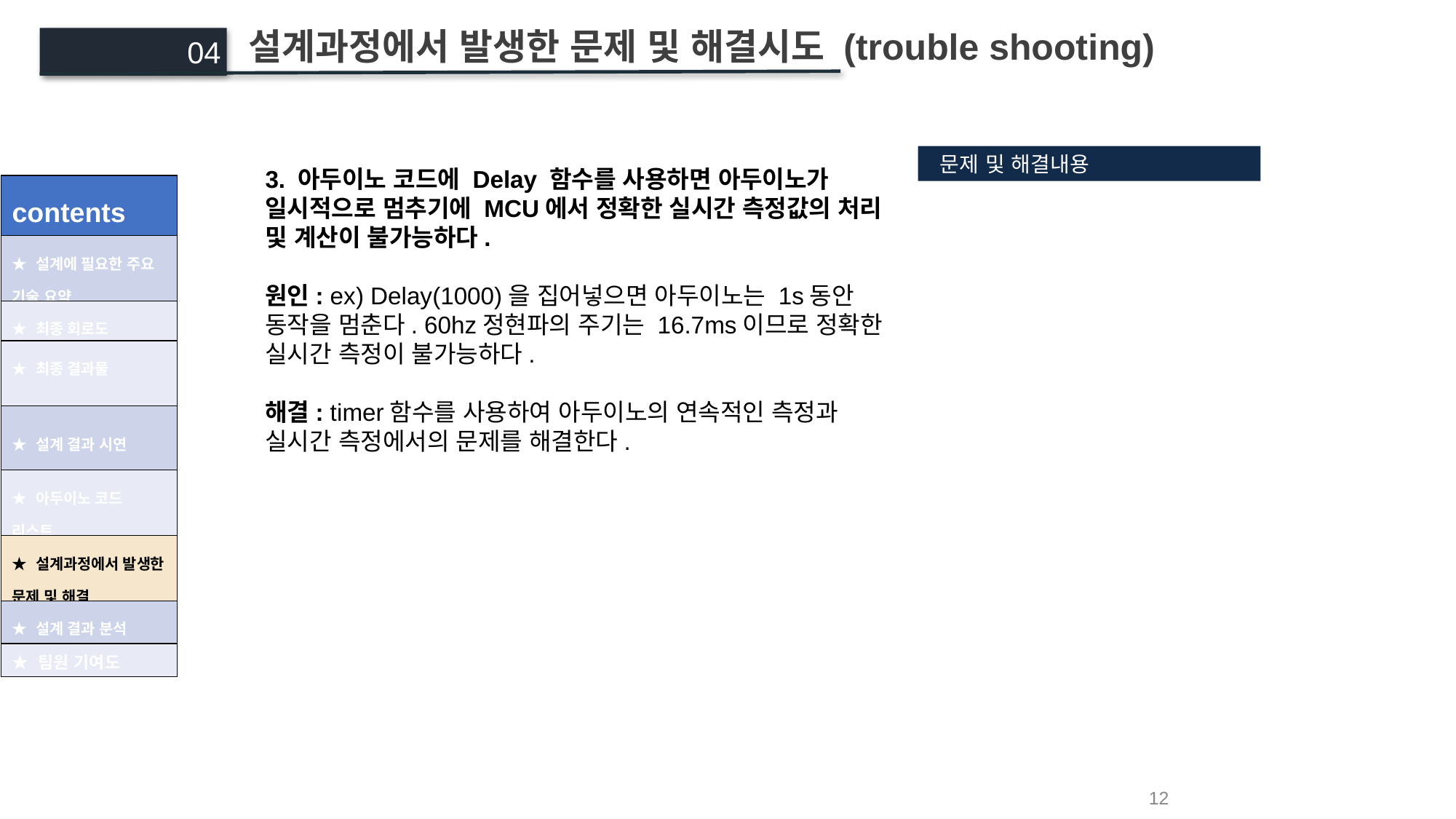

설계과정에서 발생한 문제 및 해결시도 (trouble shooting)

04

 문제 및 해결내용
3. 아두이노 코드에 Delay 함수를 사용하면 아두이노가 일시적으로 멈추기에 MCU에서 정확한 실시간 측정값의 처리 및 계산이 불가능하다.

원인: ex) Delay(1000)을 집어넣으면 아두이노는 1s동안
동작을 멈춘다. 60hz정현파의 주기는 16.7ms이므로 정확한 실시간 측정이 불가능하다.

해결: timer함수를 사용하여 아두이노의 연속적인 측정과 실시간 측정에서의 문제를 해결한다.
| contents |
| --- |
| ★ 설계에 필요한 주요 기술 요약 |
| ★ 최종 회로도 |
| ★ 최종 결과물 |
| ★ 설계 결과 시연 |
| ★ 아두이노 코드 리스트 |
| ★ 설계과정에서 발생한 문제 및 해결 |
| ★ 설계 결과 분석 |
| ★ 팀원 기여도 |

12